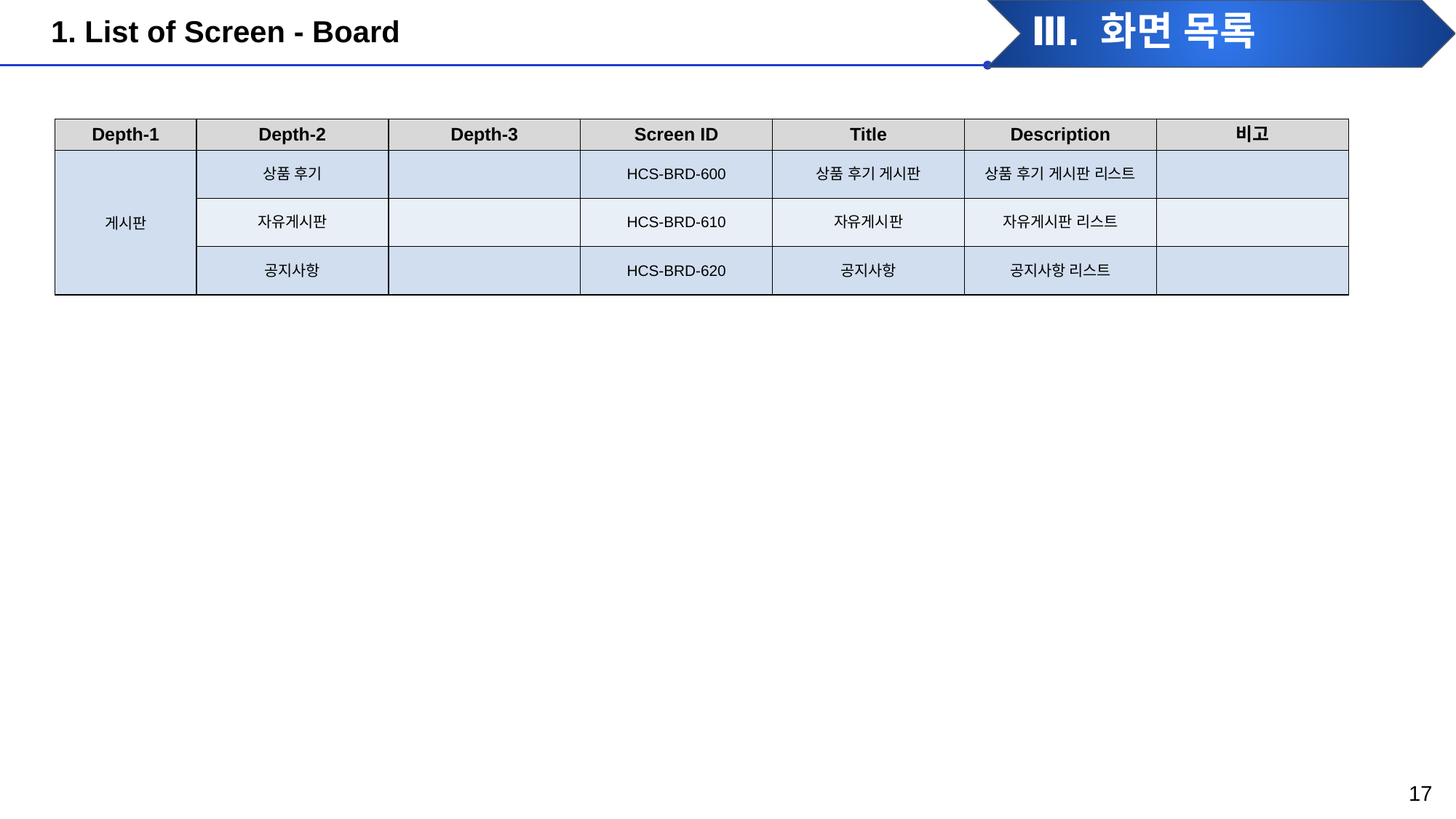

1. List of Screen - Board
Ⅲ. 화면 목록
| Depth-1 | Depth-2 | Depth-3 | Screen ID | Title | Description | 비고 |
| --- | --- | --- | --- | --- | --- | --- |
| 게시판 | 상품 후기 |  | HCS-BRD-600 | 상품 후기 게시판 | 상품 후기 게시판 리스트 |  |
|  | 자유게시판 |  | HCS-BRD-610 | 자유게시판 | 자유게시판 리스트 |  |
|  | 공지사항 |  | HCS-BRD-620 | 공지사항 | 공지사항 리스트 |  |